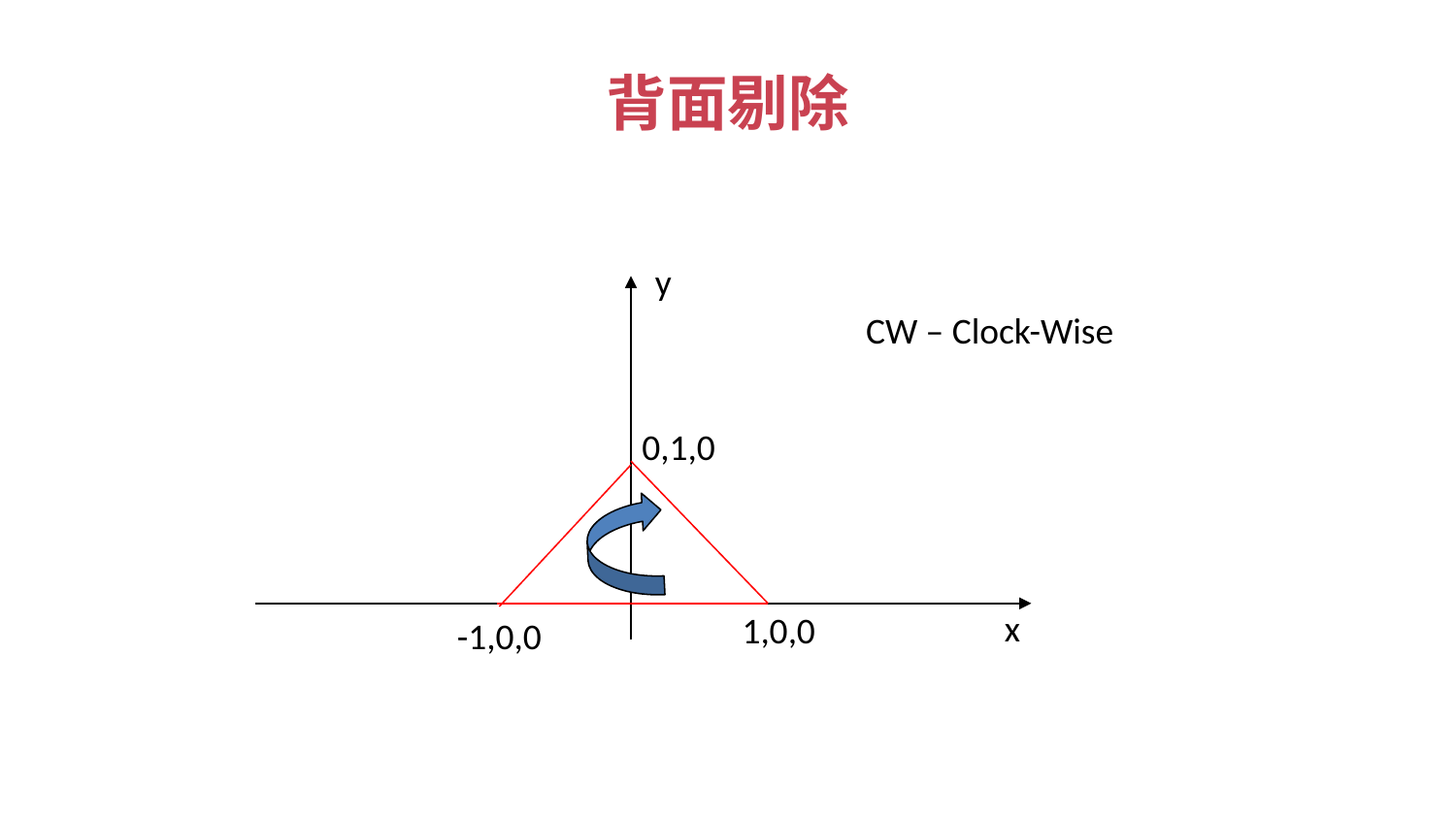

# 背面剔除
y
0,1,0

x
1,0,0
-1,0,0
CW – Clock-Wise